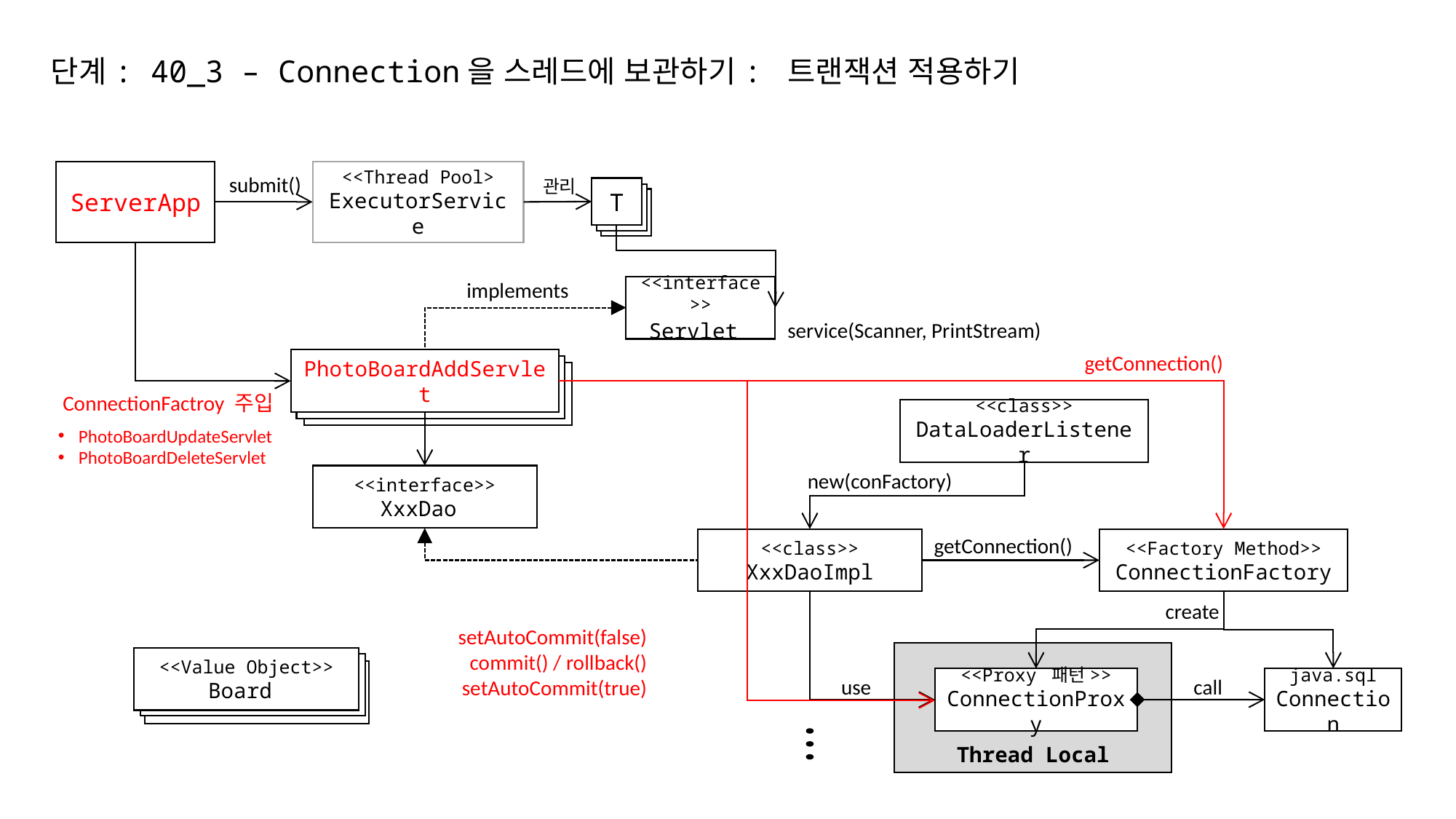

단계: 40_3 – Connection을 스레드에 보관하기: 트랜잭션 적용하기
ServerApp
<<Thread Pool>
ExecutorService
submit()
관리
T
T
T
implements
<<interface>>
Servlet
service(Scanner, PrintStream)
getConnection()
PhotoBoardAddServlet
PhotoBoardListServlet
PhotoBoardListServlet
ConnectionFactroy 주입
<<class>>
DataLoaderListener
PhotoBoardUpdateServlet
PhotoBoardDeleteServlet
new(conFactory)
<<interface>>
XxxDao
getConnection()
<<class>>
XxxDaoImpl
<<Factory Method>>
ConnectionFactory
create
setAutoCommit(false)
commit() / rollback()
setAutoCommit(true)
Thread Local
<<Value Object>>
Board
<<Value Object>>
PhotoFile
<<Value Object>>
PhotoFile
use
<<Proxy 패턴>>
ConnectionProxy
call
java.sql
Connection